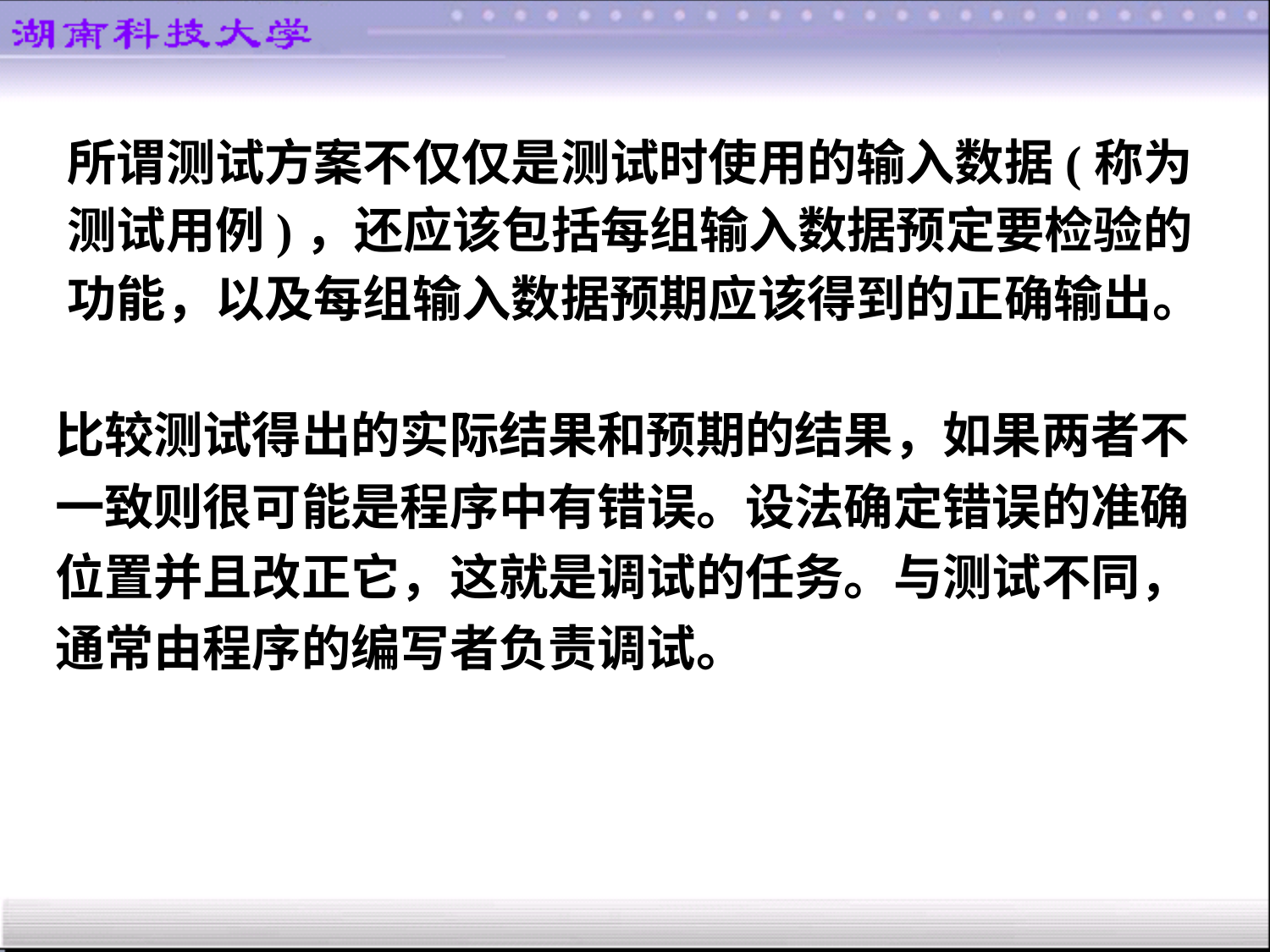

所谓测试方案不仅仅是测试时使用的输入数据(称为测试用例)，还应该包括每组输入数据预定要检验的功能，以及每组输入数据预期应该得到的正确输出。
比较测试得出的实际结果和预期的结果，如果两者不一致则很可能是程序中有错误。设法确定错误的准确位置并且改正它，这就是调试的任务。与测试不同，通常由程序的编写者负责调试。